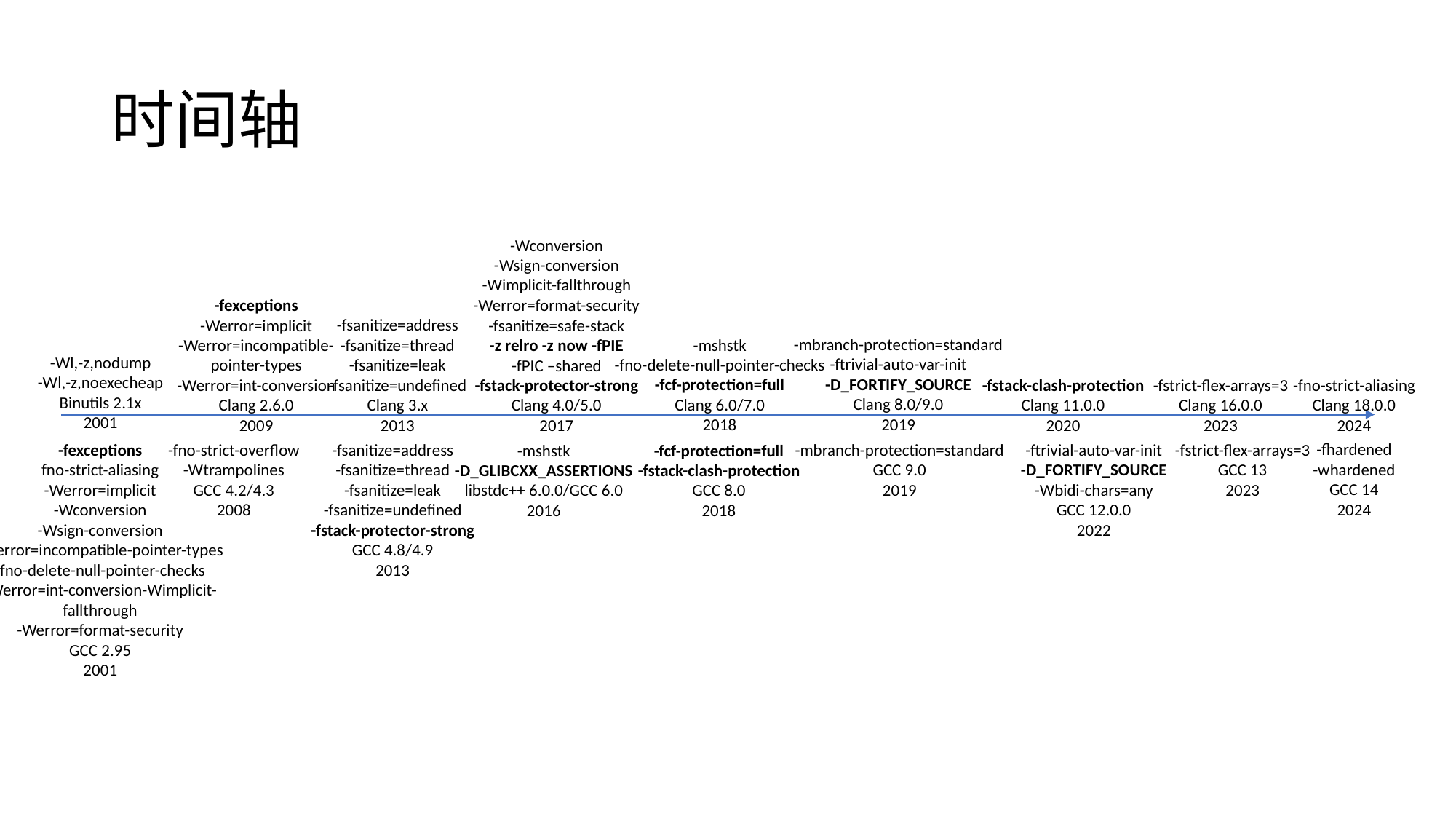

# 时间轴
-Wconversion
-Wsign-conversion
-Wimplicit-fallthrough
-Werror=format-security
-fsanitize=safe-stack
-z relro -z now -fPIE
-fPIC –shared
-fstack-protector-strong
Clang 4.0/5.0
2017
-fexceptions
-Werror=implicit
-Werror=incompatible-pointer-types
-Werror=int-conversion
Clang 2.6.0
2009
-fsanitize=address
-fsanitize=thread
-fsanitize=leak
-fsanitize=undefined
Clang 3.x
2013
-mbranch-protection=standard
-ftrivial-auto-var-init
-D_FORTIFY_SOURCE
Clang 8.0/9.0
2019
-mshstk
-fno-delete-null-pointer-checks
-fcf-protection=full
Clang 6.0/7.0
2018
-Wl,-z,nodump
-Wl,-z,noexecheap
Binutils 2.1x
2001
-fstack-clash-protection
Clang 11.0.0
2020
-fno-strict-aliasing
Clang 18.0.0
2024
-fstrict-flex-arrays=3
Clang 16.0.0
2023
-fhardened
-whardened
GCC 14
2024
-fexceptions
fno-strict-aliasing
-Werror=implicit
-Wconversion
-Wsign-conversion
-Werror=incompatible-pointer-types
-fno-delete-null-pointer-checks
-Werror=int-conversion-Wimplicit-fallthrough
-Werror=format-security
GCC 2.95
2001
-fno-strict-overflow
-Wtrampolines
GCC 4.2/4.3
2008
-fsanitize=address
-fsanitize=thread
-fsanitize=leak
-fsanitize=undefined
-fstack-protector-strong
GCC 4.8/4.9
2013
-ftrivial-auto-var-init
-D_FORTIFY_SOURCE
-Wbidi-chars=any
GCC 12.0.0
2022
-mbranch-protection=standard
GCC 9.0
2019
-fstrict-flex-arrays=3
GCC 13
2023
-mshstk
-D_GLIBCXX_ASSERTIONS
libstdc++ 6.0.0/GCC 6.0
2016
-fcf-protection=full
-fstack-clash-protection
GCC 8.0
2018